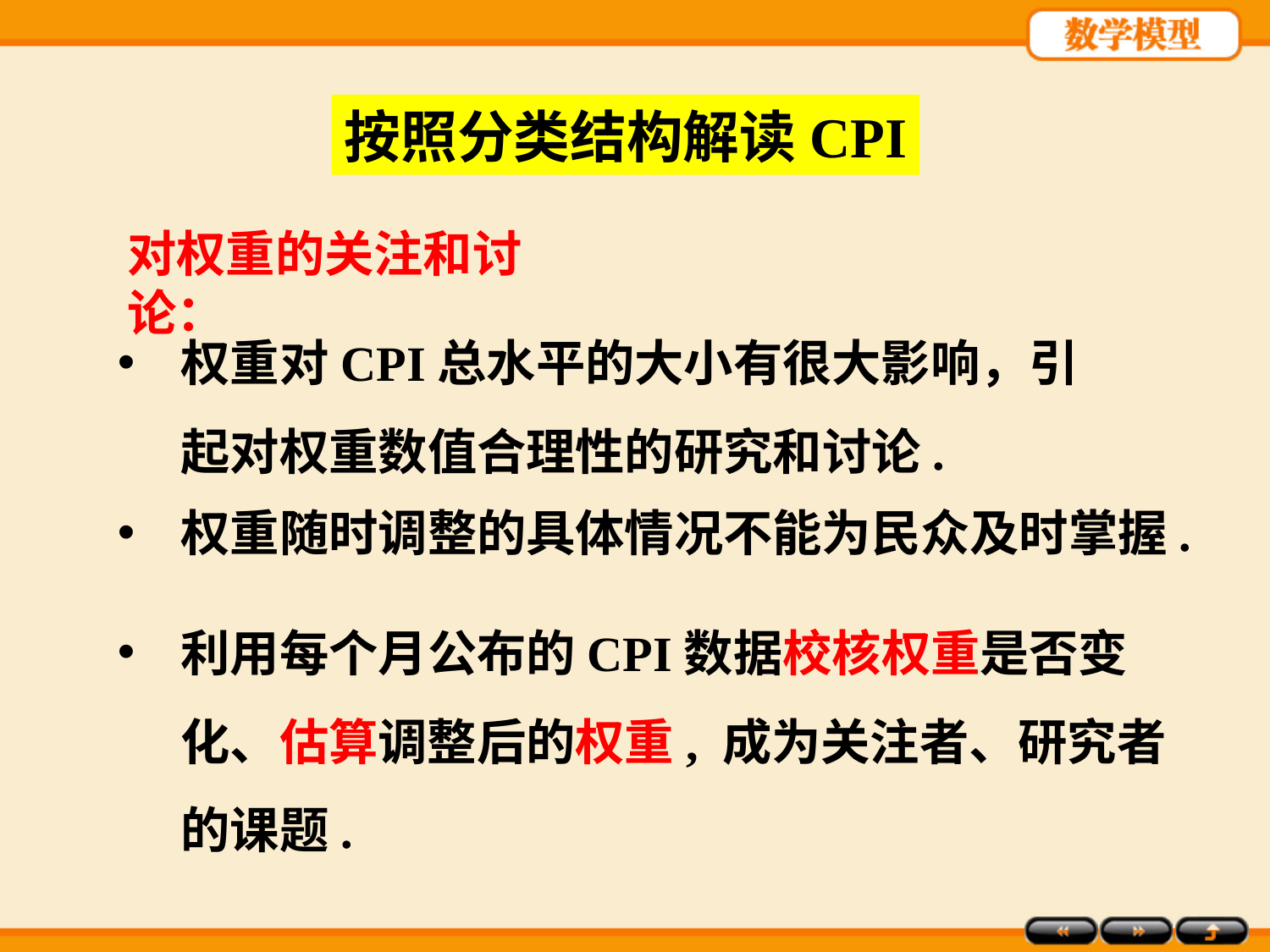

按照分类结构解读CPI
对权重的关注和讨论：
权重对CPI总水平的大小有很大影响，引起对权重数值合理性的研究和讨论.
权重随时调整的具体情况不能为民众及时掌握.
利用每个月公布的CPI数据校核权重是否变化、估算调整后的权重, 成为关注者、研究者的课题.